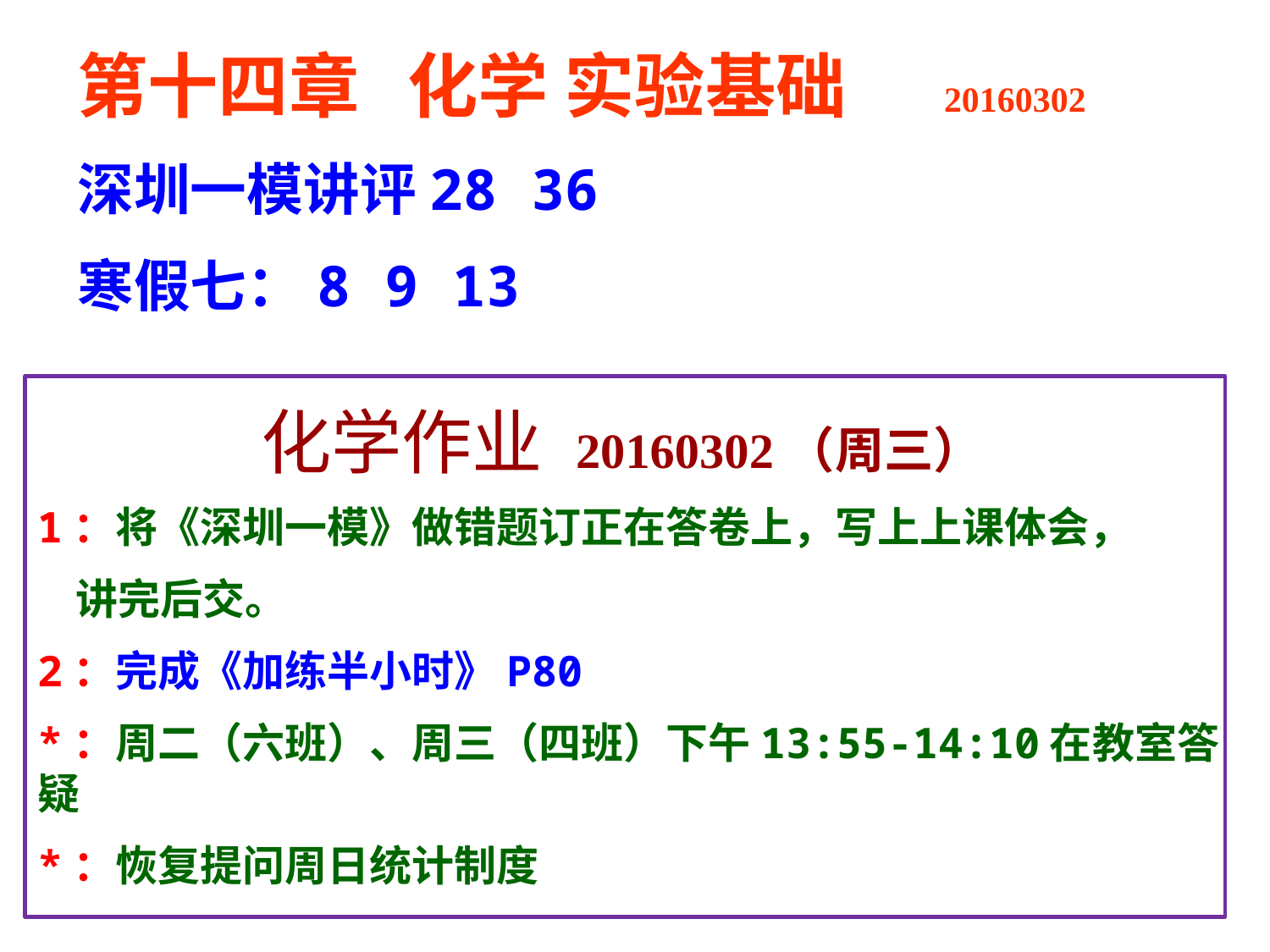

第十四章   化学 实验基础     20160302
深圳一模讲评28 36
寒假七：8 9 13
        化学作业 20160302（周三）
1：将《深圳一模》做错题订正在答卷上，写上上课体会，
   讲完后交。
2：完成《加练半小时》P80
*：周二（六班）、周三（四班）下午13:55-14:10在教室答疑
*：恢复提问周日统计制度